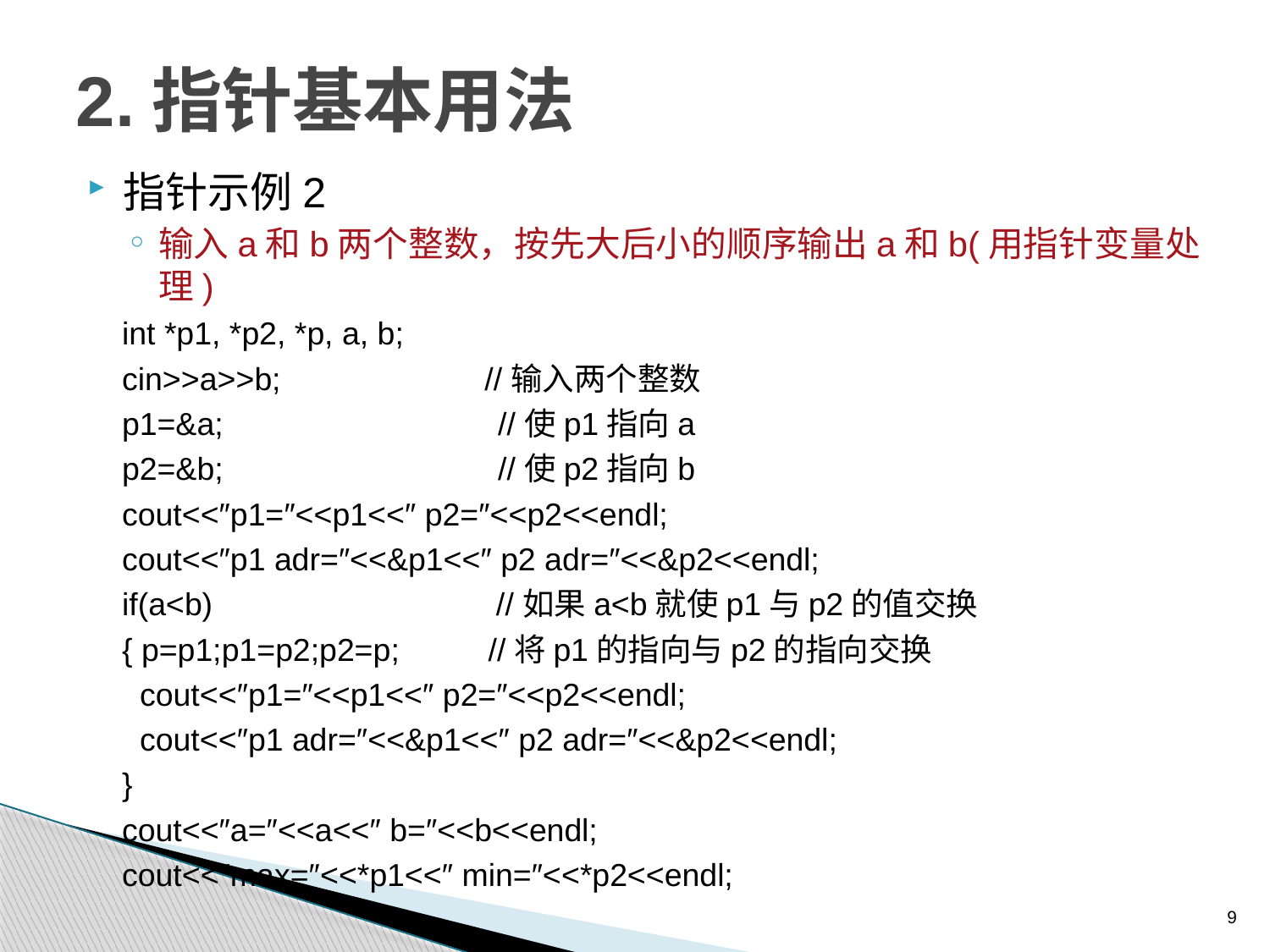

# 2.指针基本用法
指针示例2
输入a和b两个整数，按先大后小的顺序输出a和b(用指针变量处理)
int *p1, *p2, *p, a, b;
cin>>a>>b;                       //输入两个整数
p1=&a;                               //使p1指向a
p2=&b;                               //使p2指向b
cout<<″p1=″<<p1<<″ p2=″<<p2<<endl;
cout<<″p1 adr=″<<&p1<<″ p2 adr=″<<&p2<<endl;
if(a<b)                                //如果a<b就使p1与p2的值交换
{ p=p1;p1=p2;p2=p;          //将p1的指向与p2的指向交换
  cout<<″p1=″<<p1<<″ p2=″<<p2<<endl;
  cout<<″p1 adr=″<<&p1<<″ p2 adr=″<<&p2<<endl;
}
cout<<″a=″<<a<<″ b=″<<b<<endl;
cout<<″max=″<<*p1<<″ min=″<<*p2<<endl;

9